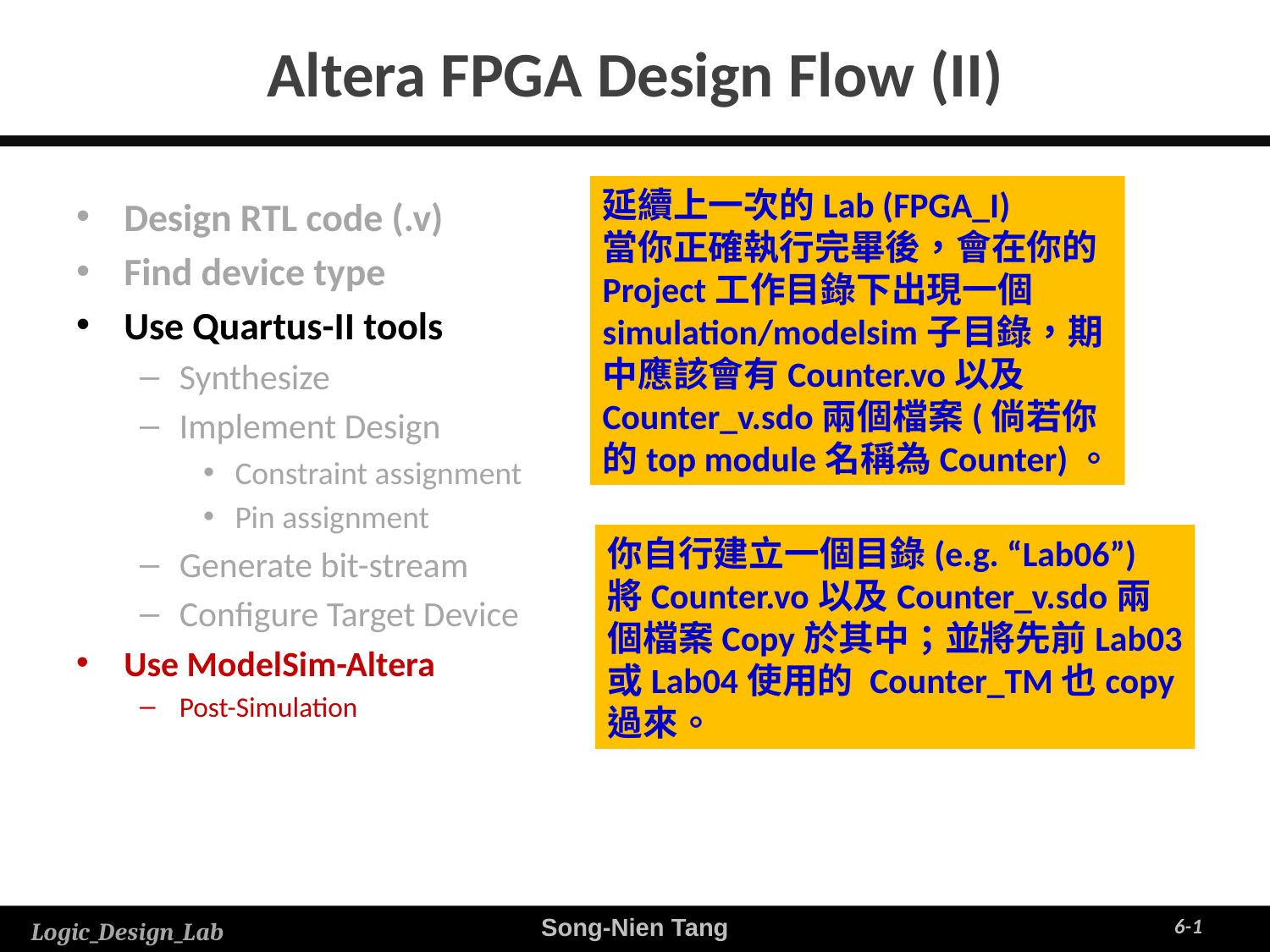

# Altera FPGA Design Flow (II)
延續上一次的Lab (FPGA_I)
當你正確執行完畢後，會在你的Project工作目錄下出現一個simulation/modelsim子目錄，期中應該會有Counter.vo以及Counter_v.sdo兩個檔案(倘若你的top module名稱為Counter)。
Design RTL code (.v)
Find device type
Use Quartus-II tools
Synthesize
Implement Design
Constraint assignment
Pin assignment
Generate bit-stream
Configure Target Device
Use ModelSim-Altera
Post-Simulation
你自行建立一個目錄(e.g. “Lab06”)
將Counter.vo以及Counter_v.sdo兩個檔案Copy於其中；並將先前Lab03或Lab04使用的 Counter_TM也copy過來。
6-1